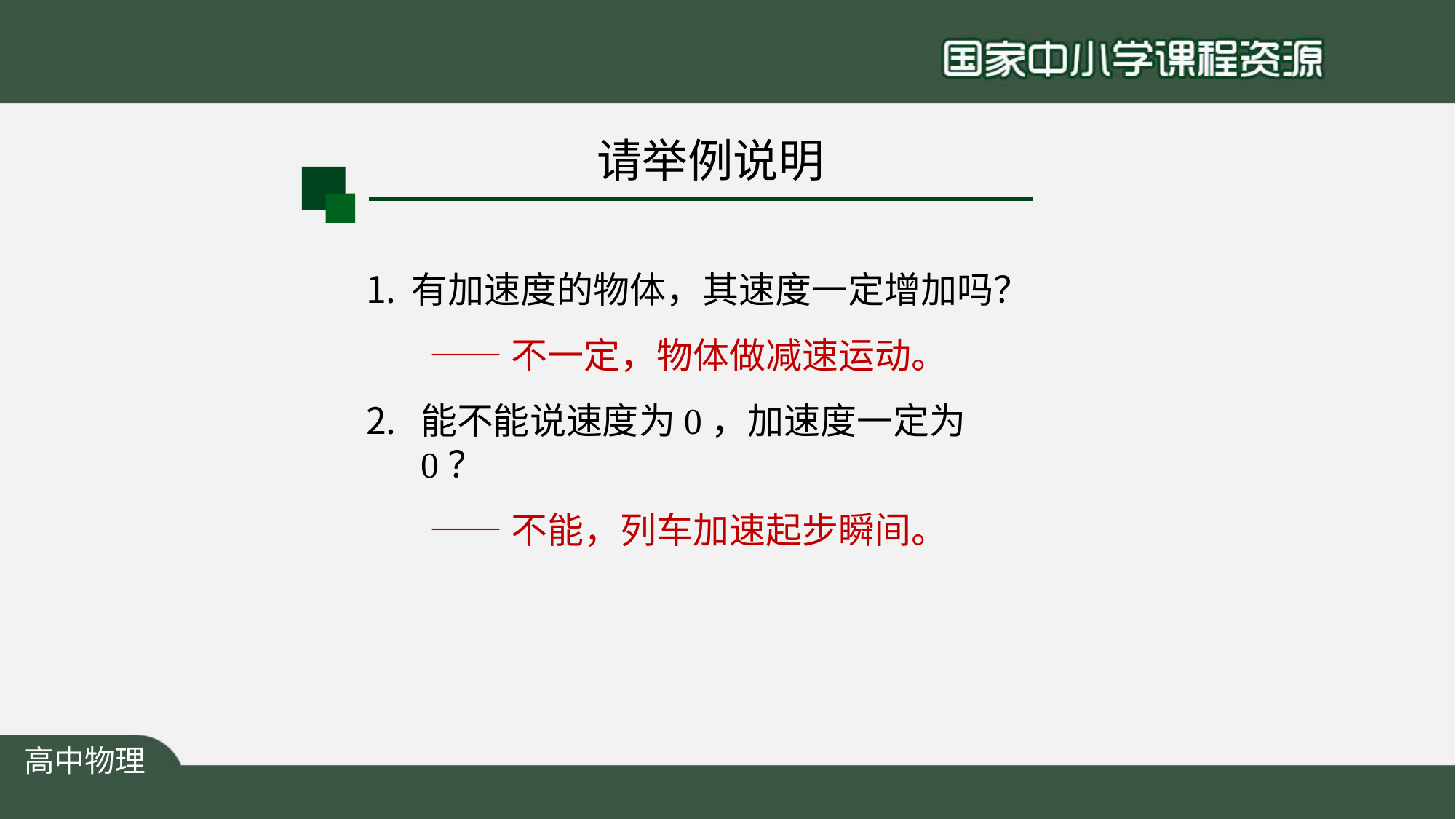

# 请举例说明

有加速度的物体，其速度一定增加吗？
——不一定，物体做减速运动。
能不能说速度为0，加速度一定为0？
——不能，列车加速起步瞬间。
高中物理